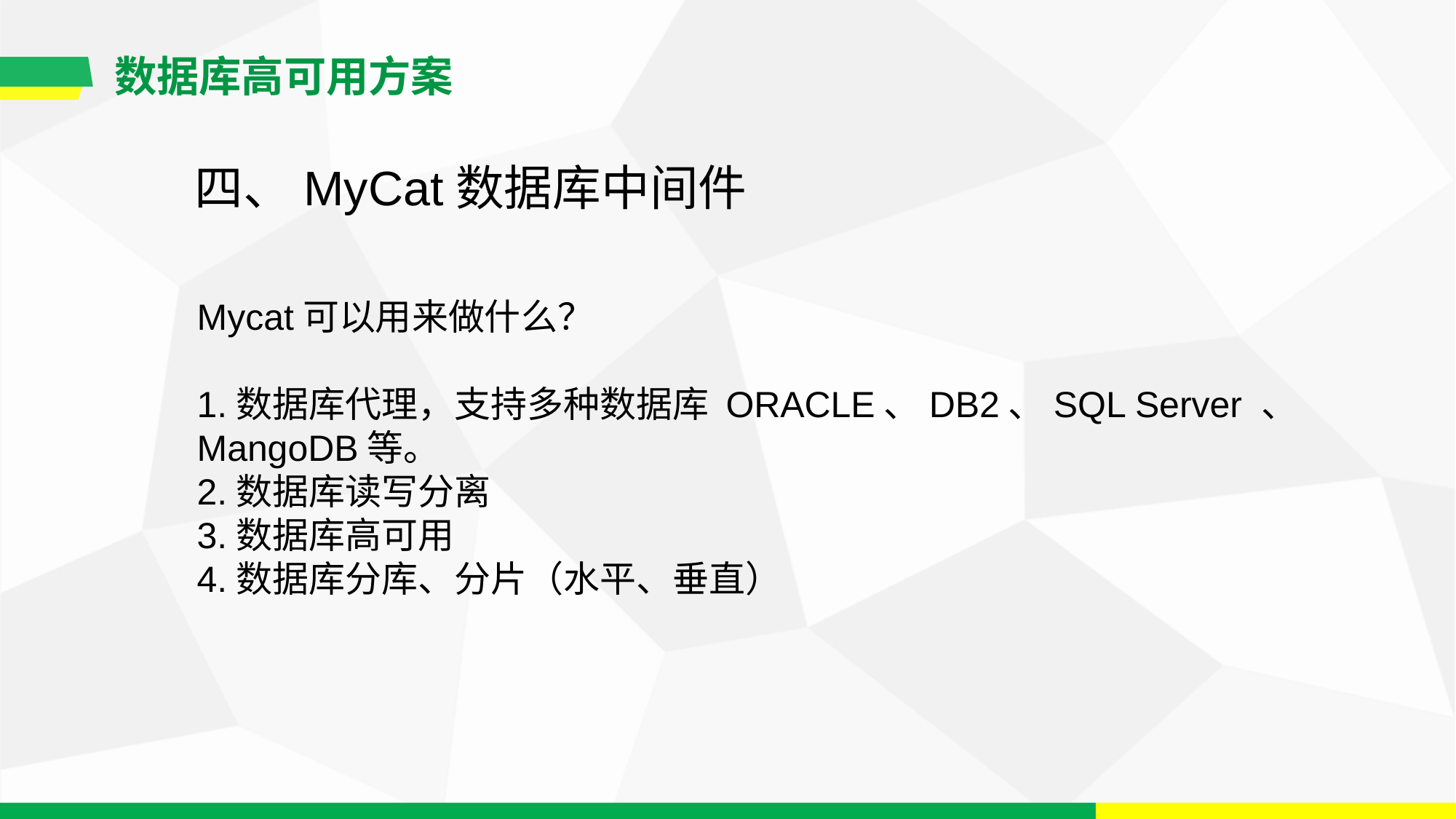

数据库高可用方案
四、MyCat数据库中间件
Mycat可以用来做什么？

1.数据库代理，支持多种数据库 ORACLE、DB2、SQL Server 、MangoDB等。
2.数据库读写分离
3.数据库高可用
4.数据库分库、分片（水平、垂直）